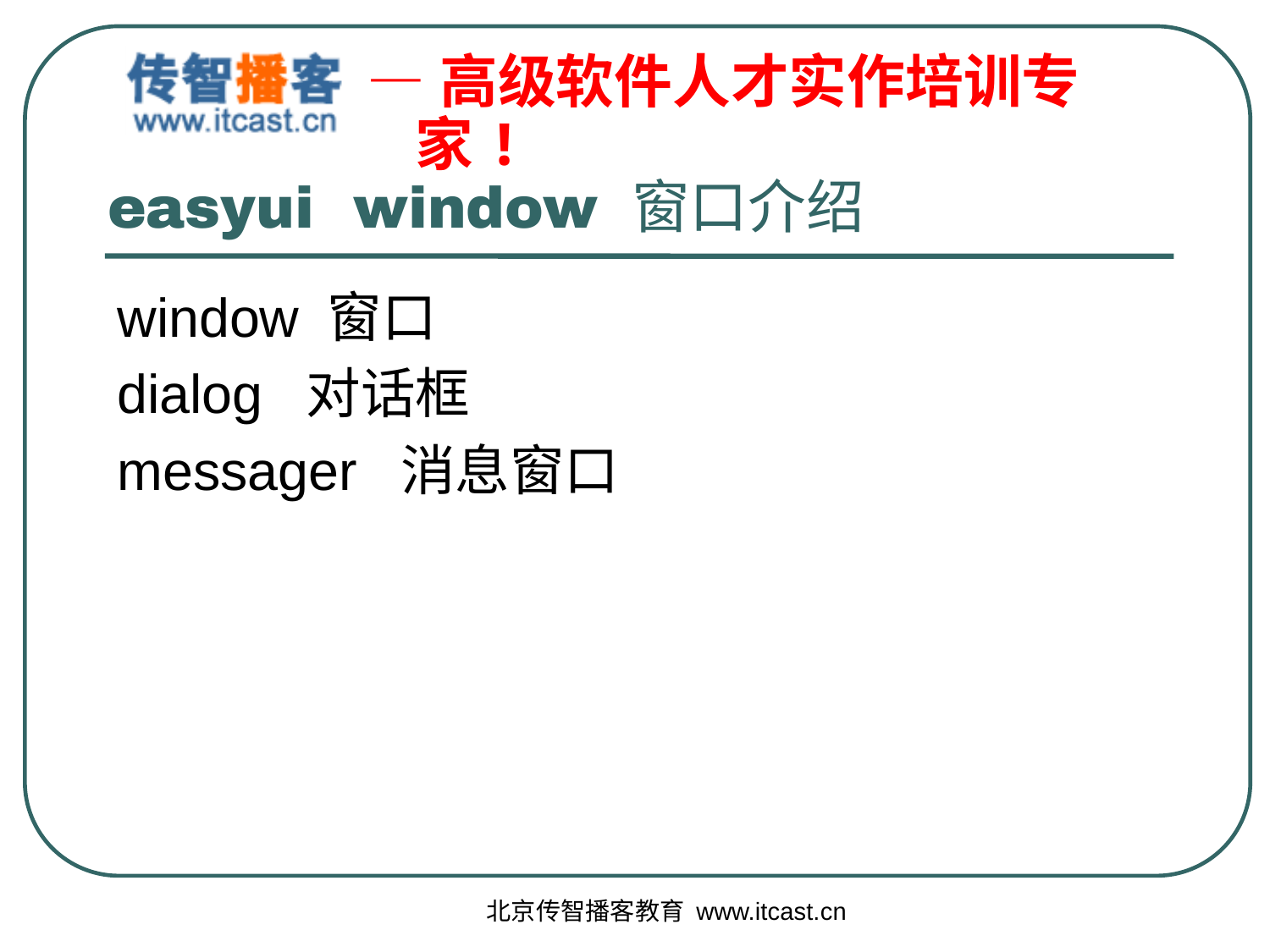

# easyui  window 窗口介绍
window 窗口
dialog  对话框
messager  消息窗口
北京传智播客教育 www.itcast.cn